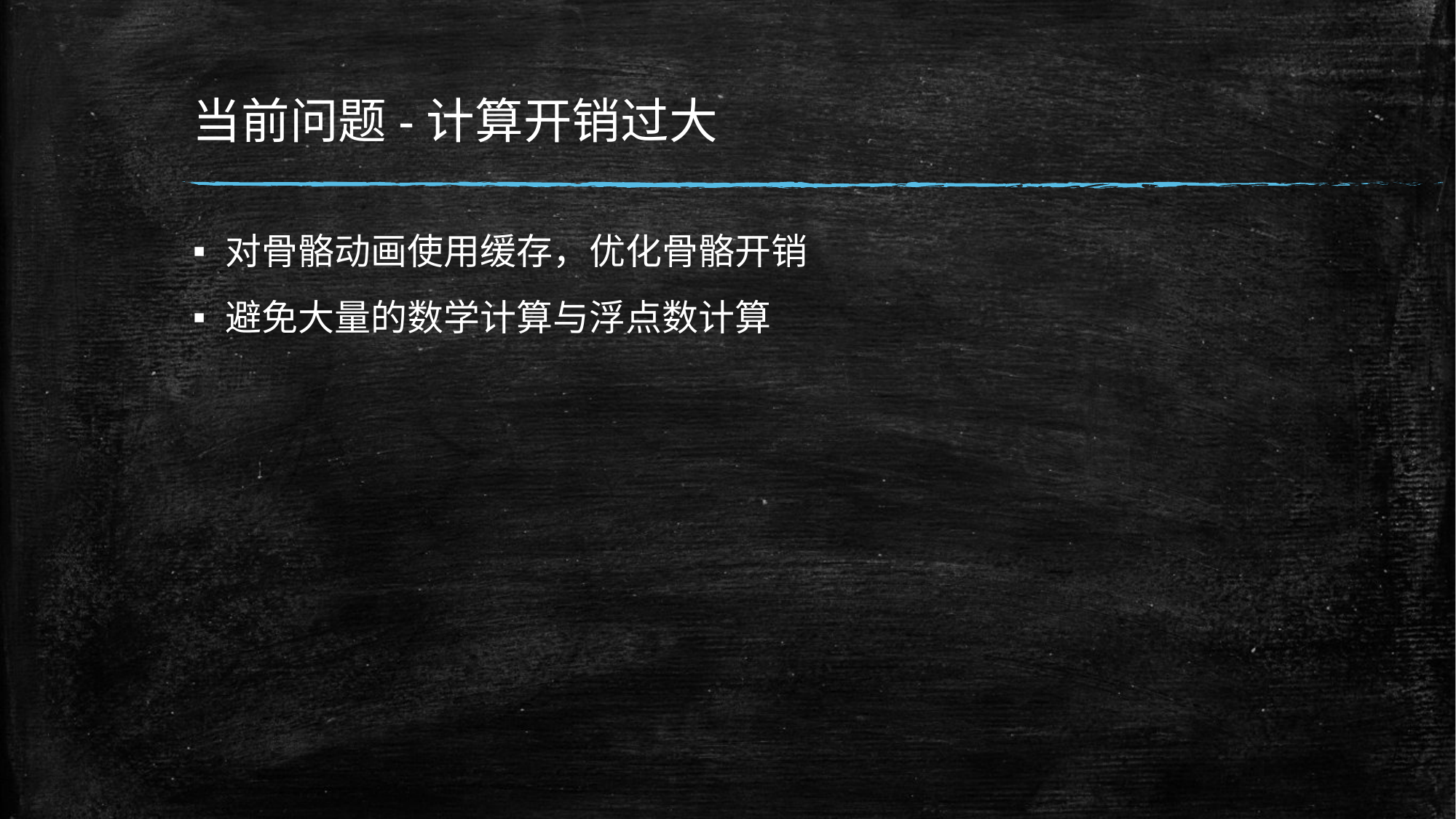

# 当前问题-计算开销过大
对骨骼动画使用缓存，优化骨骼开销
避免大量的数学计算与浮点数计算